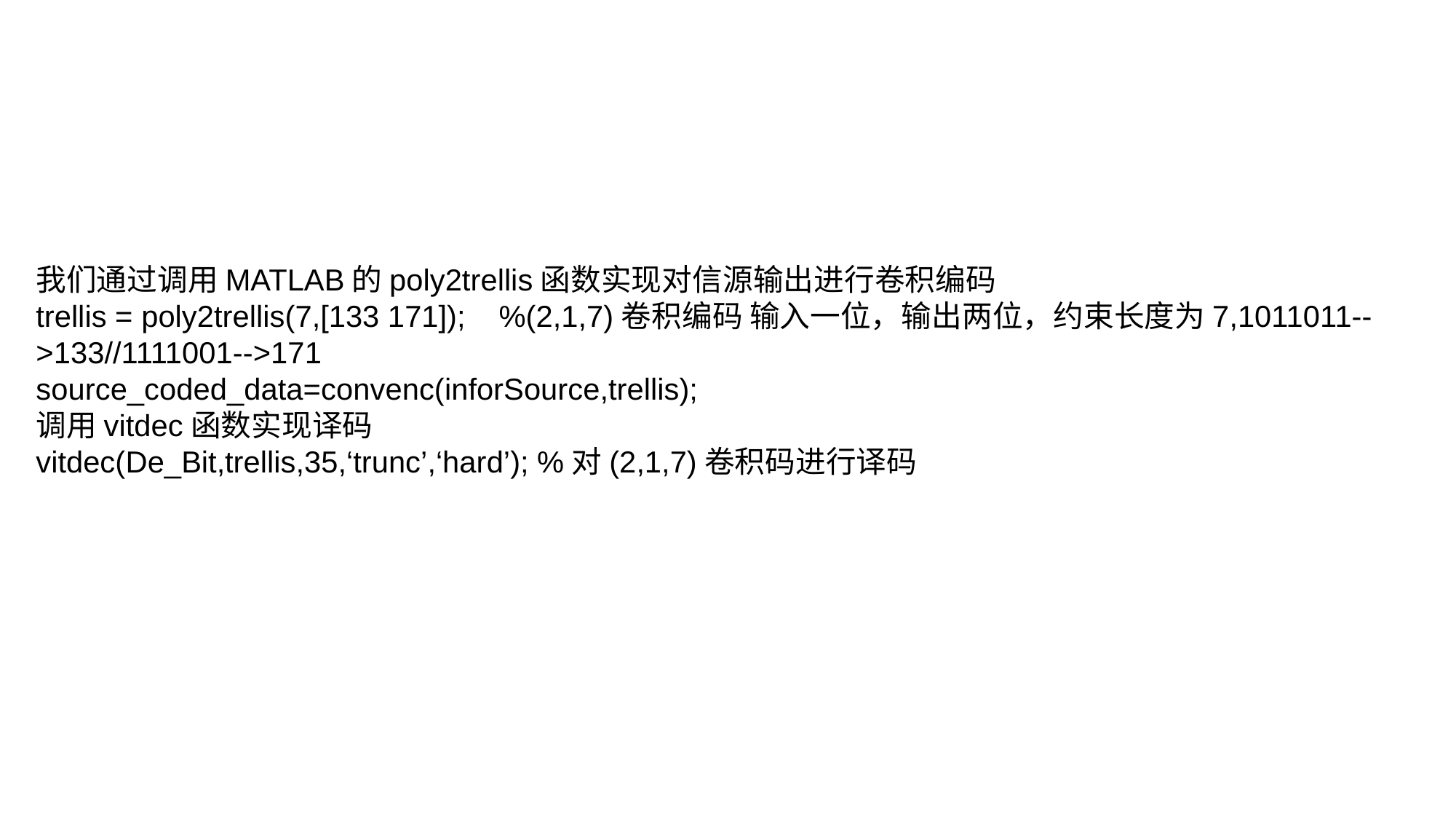

我们通过调用MATLAB的poly2trellis函数实现对信源输出进行卷积编码
trellis = poly2trellis(7,[133 171]);    %(2,1,7)卷积编码 输入一位，输出两位，约束长度为7,1011011-->133//1111001-->171
source_coded_data=convenc(inforSource,trellis);
调用vitdec函数实现译码
vitdec(De_Bit,trellis,35,‘trunc’,‘hard’); %对(2,1,7)卷积码进行译码